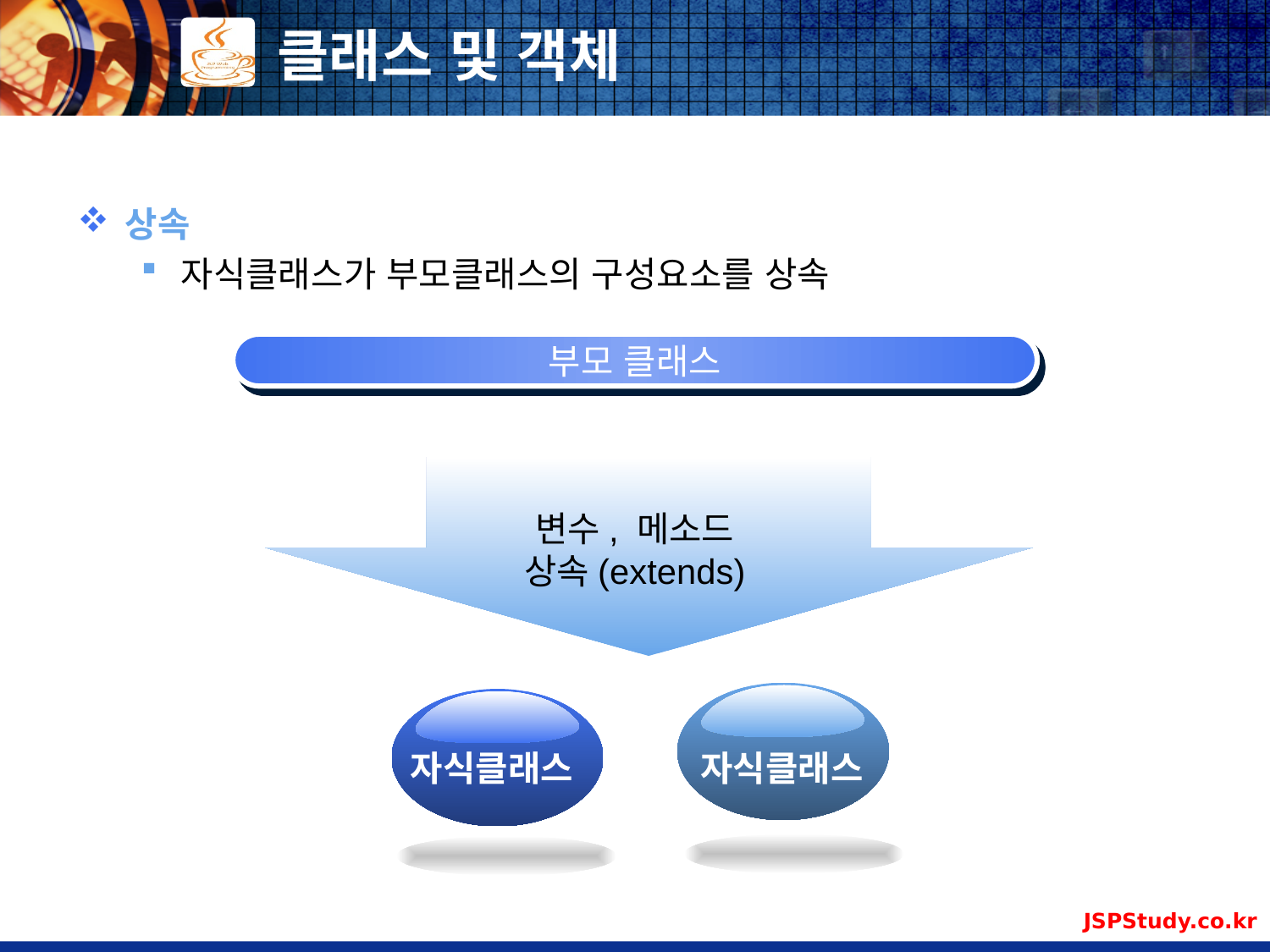

# 클래스 및 객체
상속
자식클래스가 부모클래스의 구성요소를 상속
부모 클래스

변수, 메소드
상속(extends)

자식클래스

자식클래스
JSPStudy.co.kr